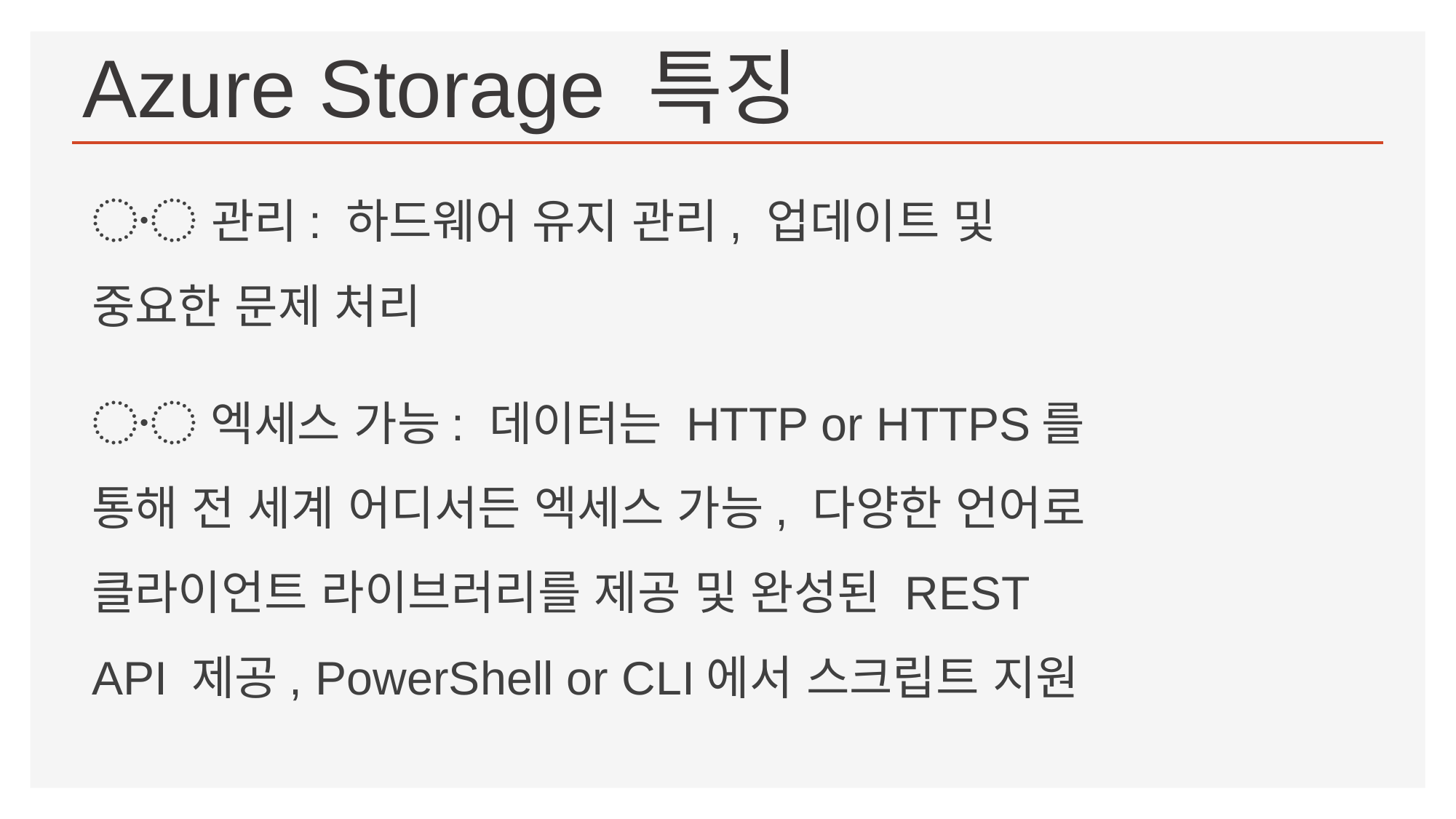

# Azure Storage 특징
〮 관리: 하드웨어 유지 관리, 업데이트 및 중요한 문제 처리
〮 엑세스 가능: 데이터는 HTTP or HTTPS를 통해 전 세계 어디서든 엑세스 가능, 다양한 언어로 클라이언트 라이브러리를 제공 및 완성된 REST API 제공, PowerShell or CLI에서 스크립트 지원